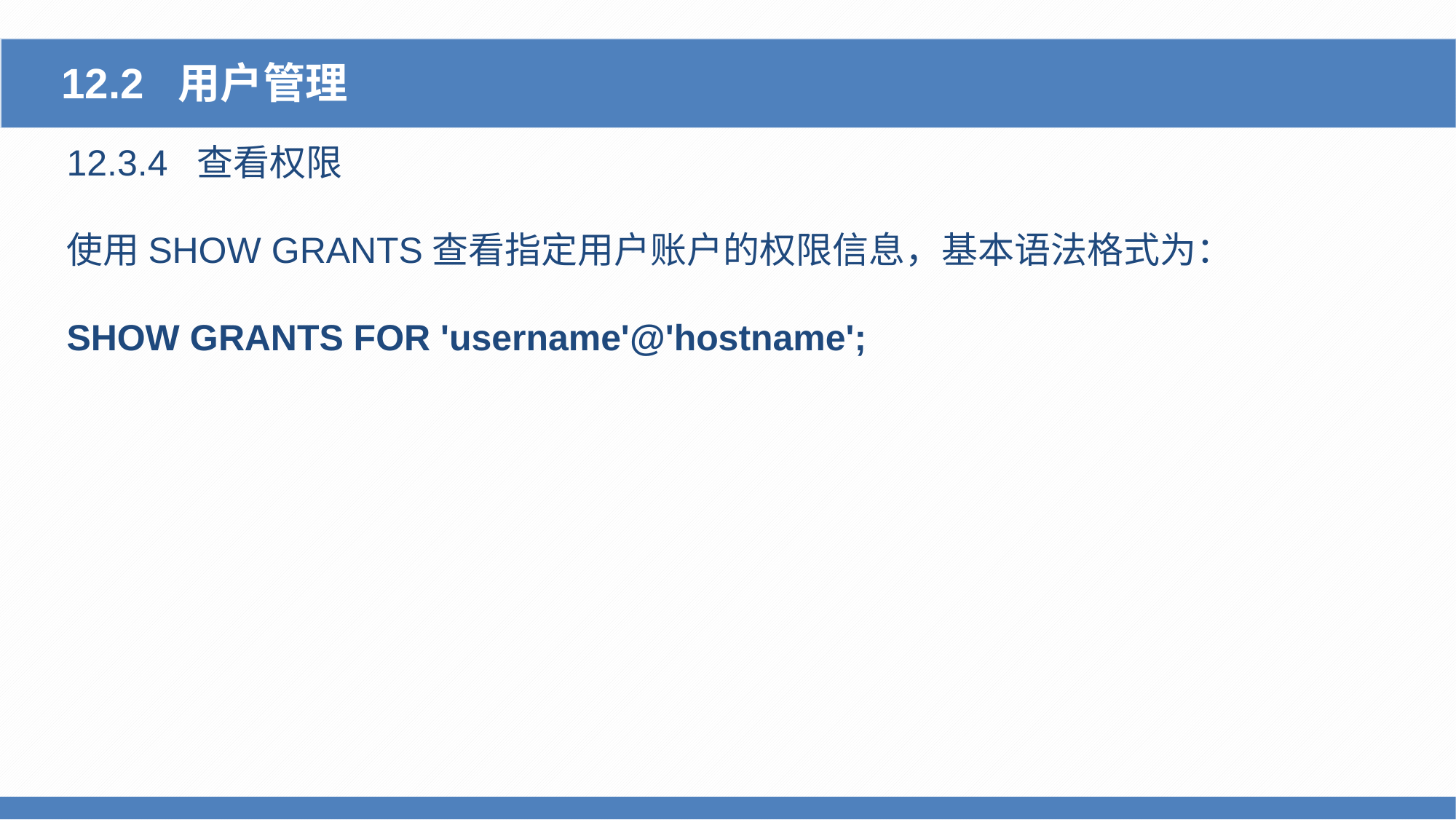

12.2  用户管理
12.3.4  查看权限

使用SHOW GRANTS查看指定用户账户的权限信息，基本语法格式为：

SHOW GRANTS FOR 'username'@'hostname';